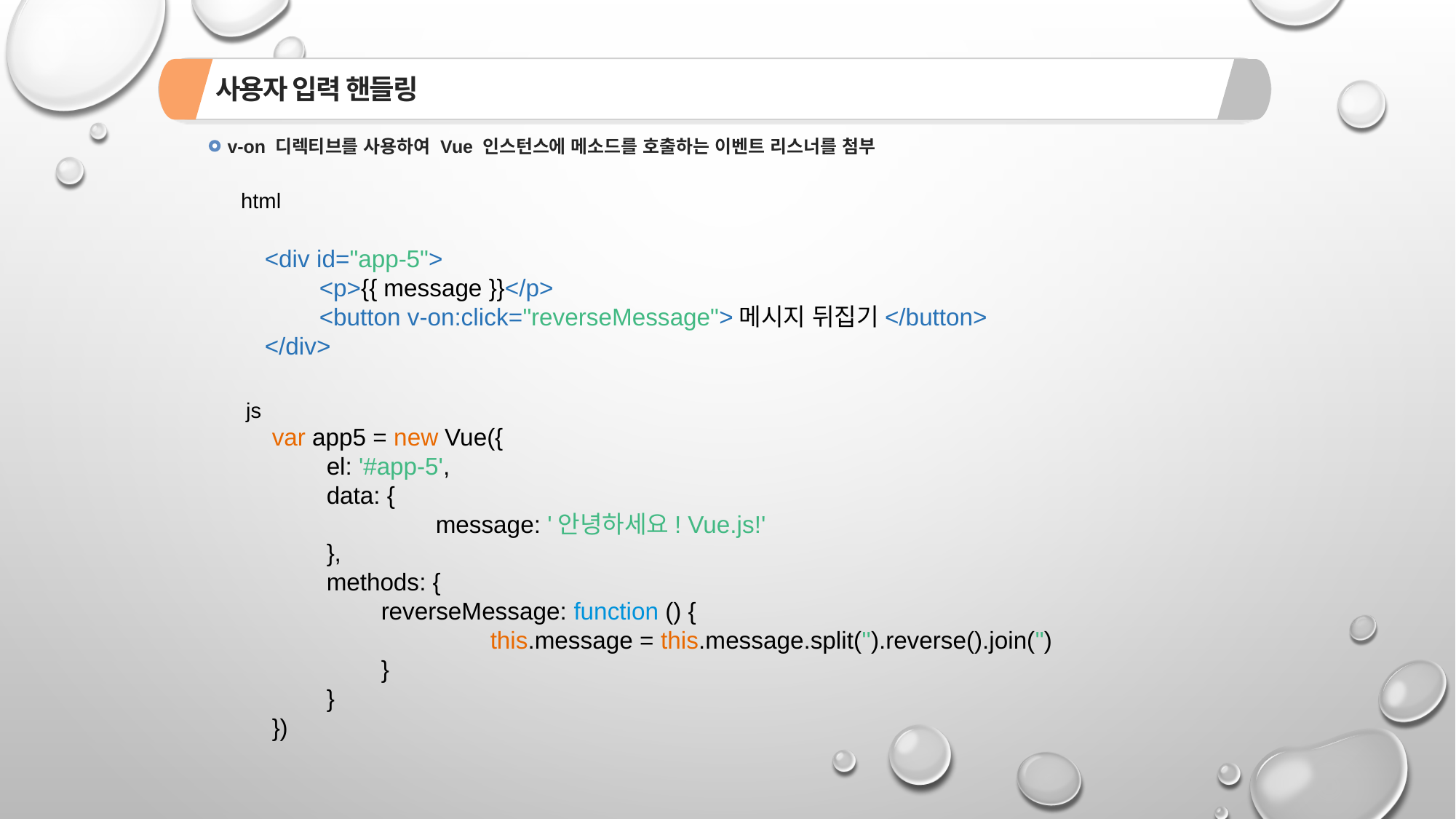

사용자 입력 핸들링
v-on 디렉티브를 사용하여 Vue 인스턴스에 메소드를 호출하는 이벤트 리스너를 첨부

html
<div id="app-5">
<p>{{ message }}</p>
<button v-on:click="reverseMessage">메시지 뒤집기</button>
</div>
js
var app5 = new Vue({
el: '#app-5',
data: {
	message: '안녕하세요! Vue.js!'
},
methods: {
reverseMessage: function () {
	this.message = this.message.split('').reverse().join('')
}
}
})